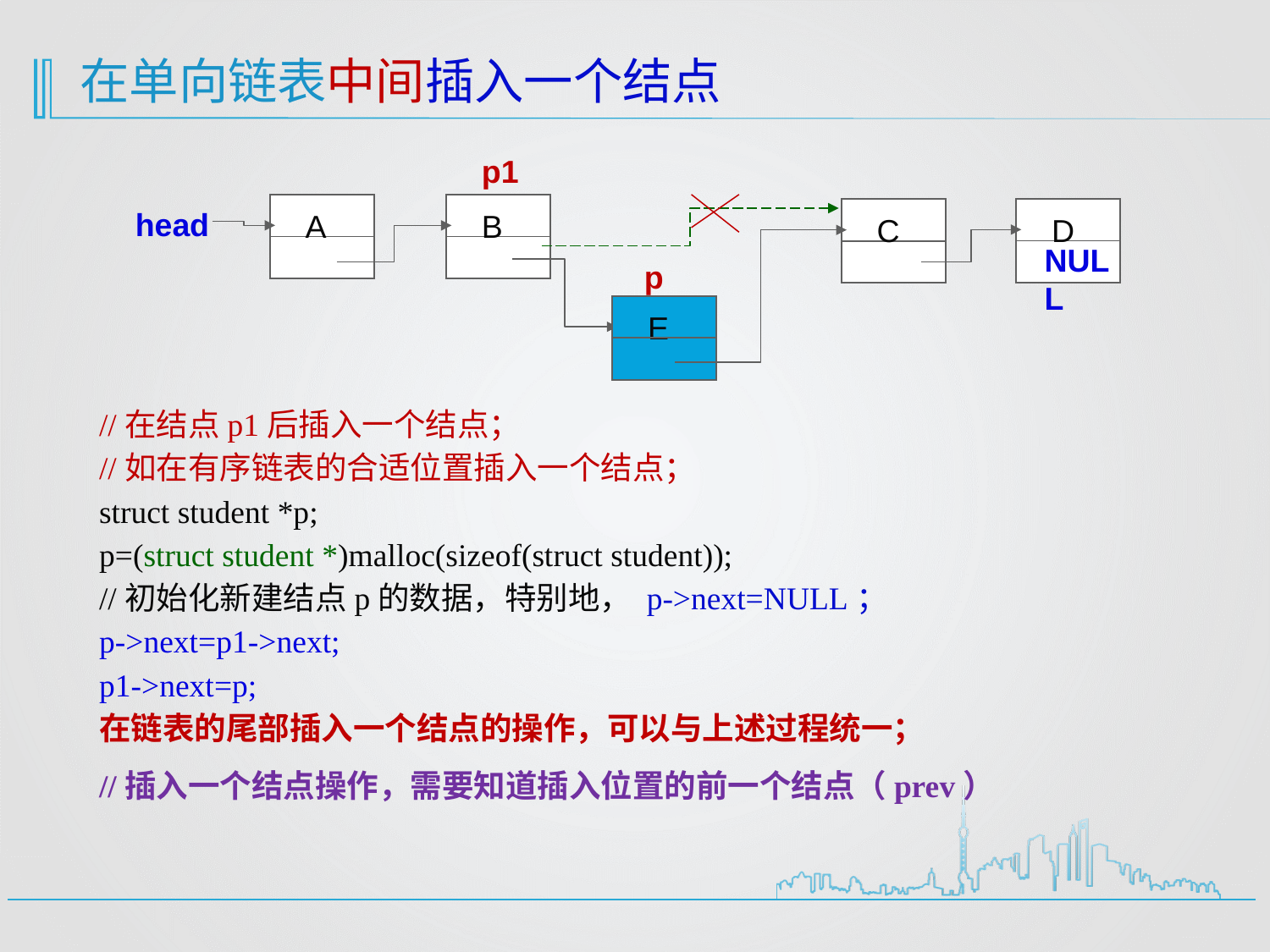

# 在单向链表中间插入一个结点
  p1

  B
  p

head

  D

  C
  A
NULL

  E
//在结点p1后插入一个结点；
//如在有序链表的合适位置插入一个结点；
struct student *p;
p=(struct student *)malloc(sizeof(struct student));
//初始化新建结点p的数据，特别地， p->next=NULL；
p->next=p1->next;
p1->next=p;
在链表的尾部插入一个结点的操作，可以与上述过程统一；
//插入一个结点操作，需要知道插入位置的前一个结点（prev）